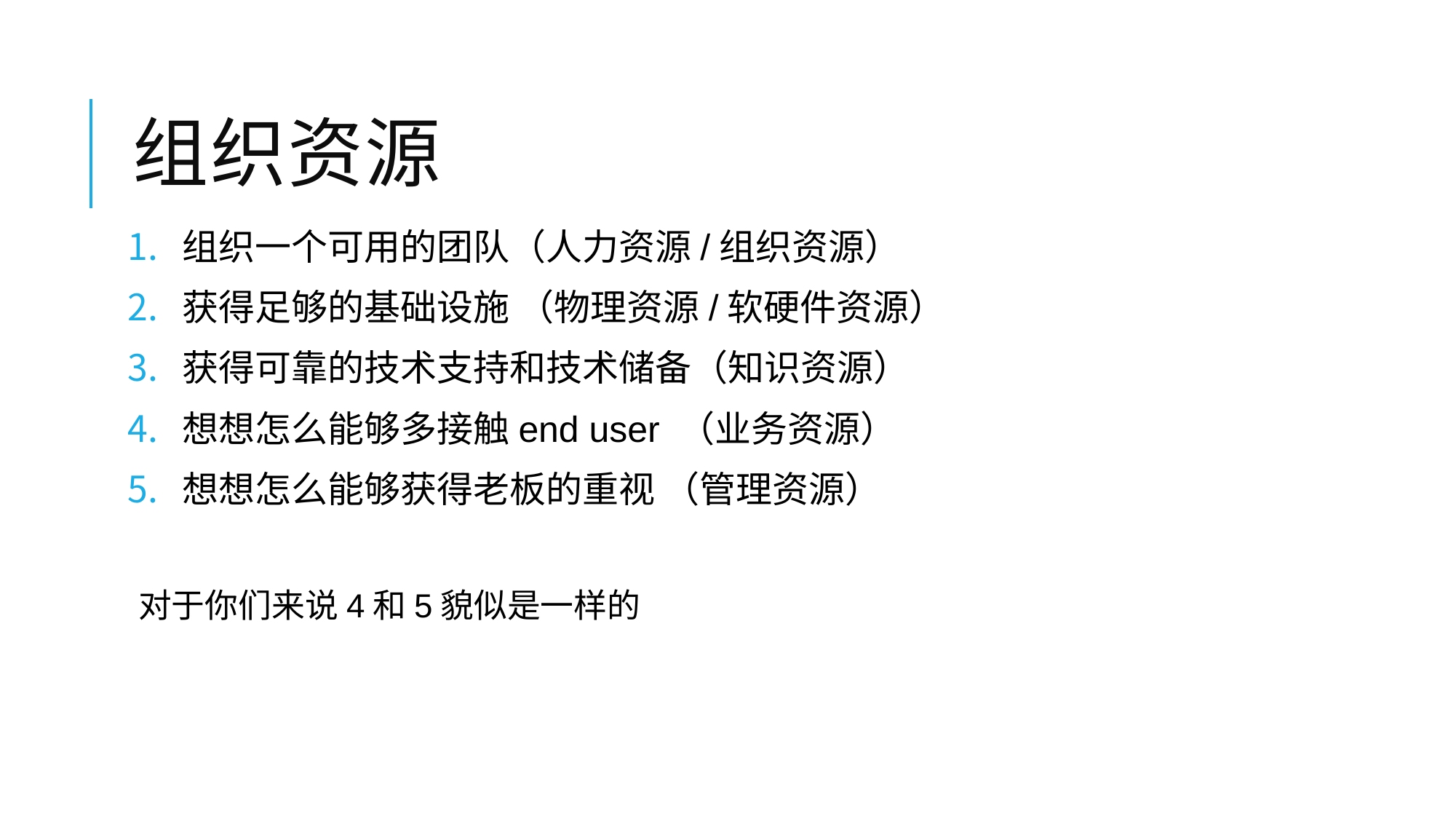

# 组织资源
组织一个可用的团队（人力资源/组织资源）
获得足够的基础设施 （物理资源/软硬件资源）
获得可靠的技术支持和技术储备（知识资源）
想想怎么能够多接触end user （业务资源）
想想怎么能够获得老板的重视 （管理资源）

对于你们来说4和5貌似是一样的